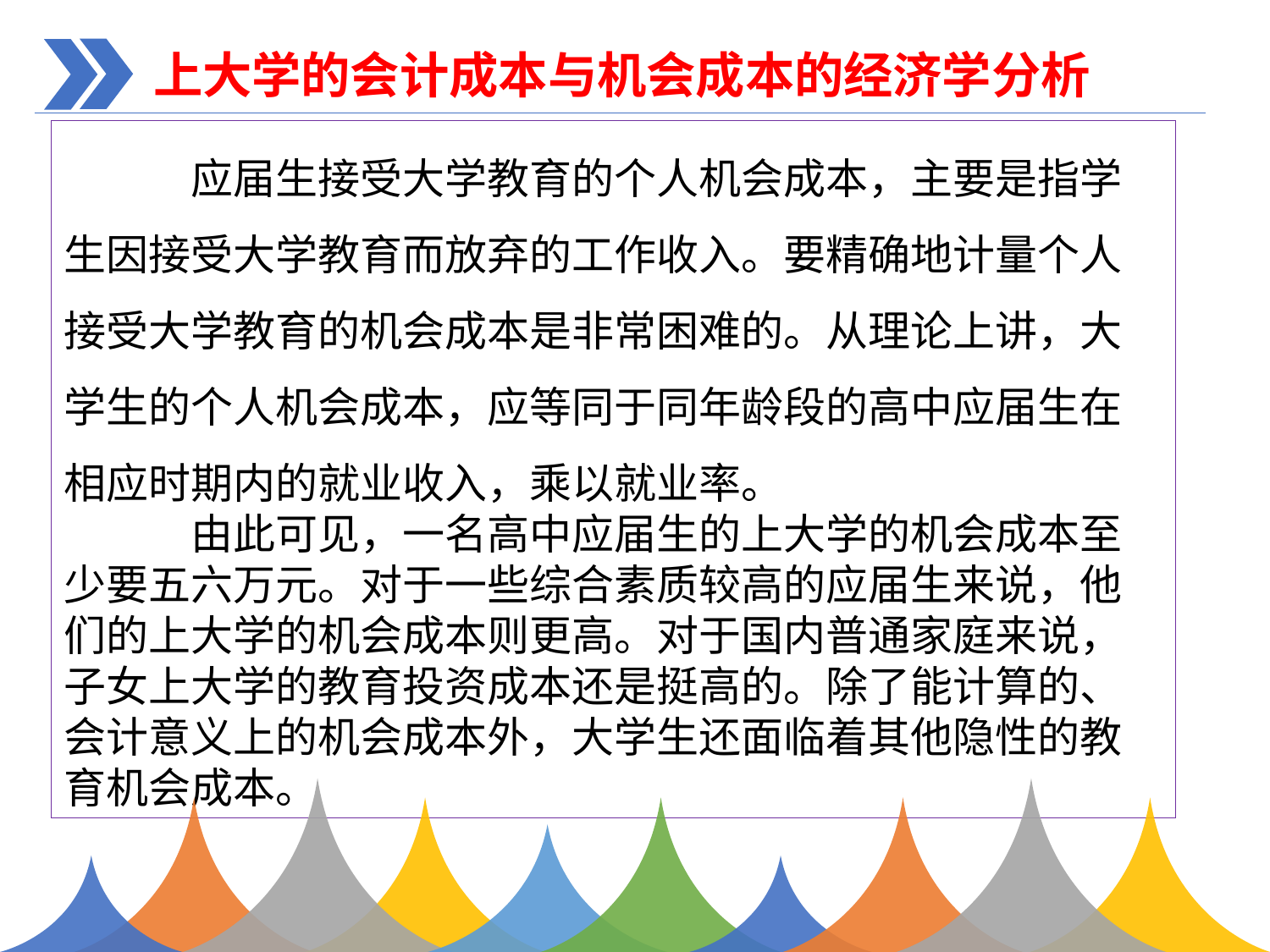

上大学的会计成本与机会成本的经济学分析
	应届生接受大学教育的个人机会成本，主要是指学生因接受大学教育而放弃的工作收入。要精确地计量个人接受大学教育的机会成本是非常困难的。从理论上讲，大学生的个人机会成本，应等同于同年龄段的高中应届生在相应时期内的就业收入，乘以就业率。
	由此可见，一名高中应届生的上大学的机会成本至少要五六万元。对于一些综合素质较高的应届生来说，他们的上大学的机会成本则更高。对于国内普通家庭来说，子女上大学的教育投资成本还是挺高的。除了能计算的、会计意义上的机会成本外，大学生还面临着其他隐性的教育机会成本。